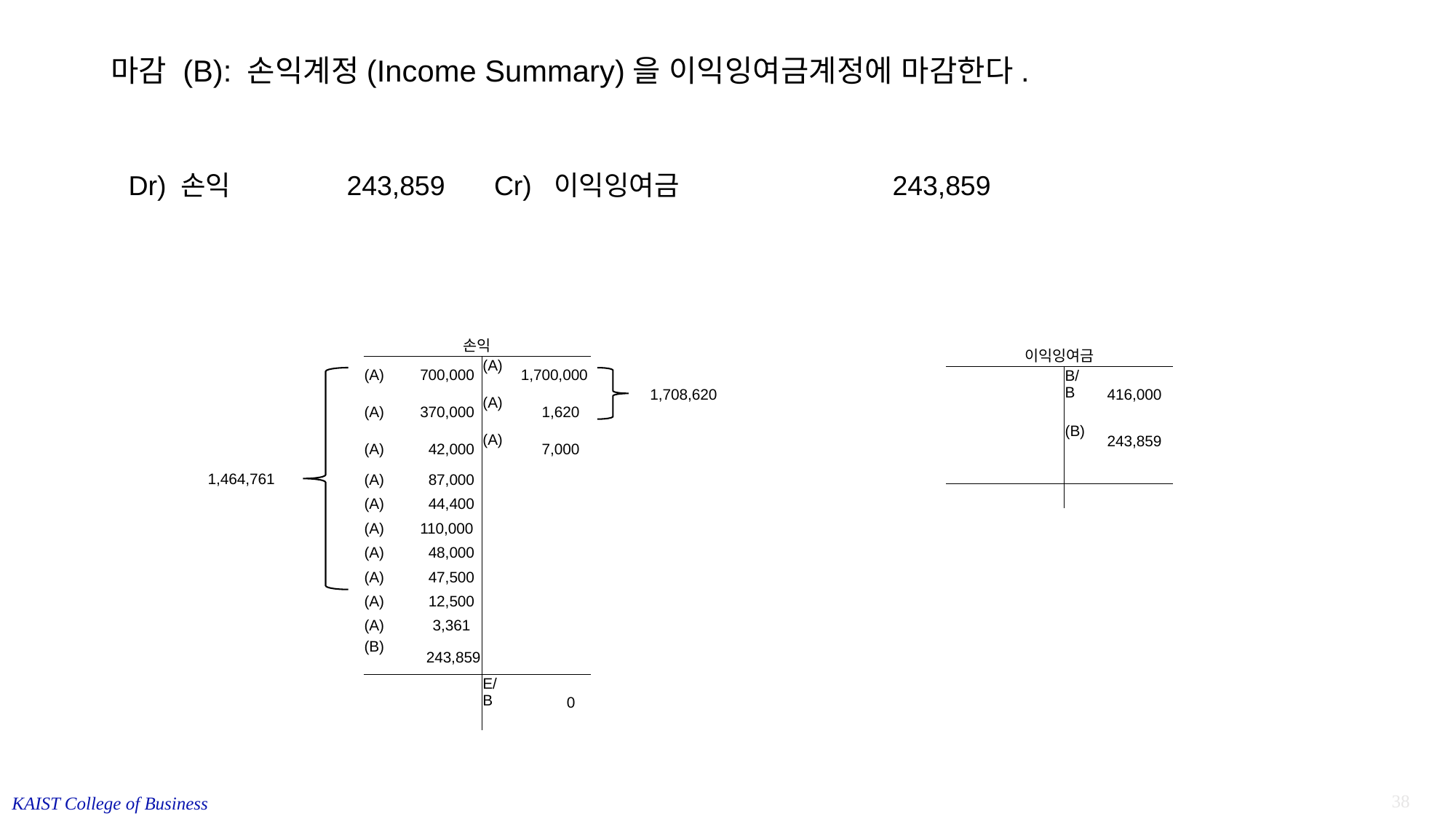

# 마감 (B): 손익계정(Income Summary)을 이익잉여금계정에 마감한다.
Dr) 손익		243,859	     Cr)  이익잉여금		243,859
| 손익 |  |  |  |
| --- | --- | --- | --- |
| (A) | 700,000 | (A) | 1,700,000 |
| (A) | 370,000 | (A) | 1,620 |
| (A) | 42,000 | (A) | 7,000 |
| (A) | 87,000 |  |  |
| (A) | 44,400 |  |  |
| (A) | 110,000 |  |  |
| (A) | 48,000 |  |  |
| (A) | 47,500 |  |  |
| (A) | 12,500 |  |  |
| (A) | 3,361 |  |  |
| (B) | 243,859 |  |  |
|  |  | E/B | 0 |
| 이익잉여금 |  |  |  |
| --- | --- | --- | --- |
|  |  | B/B | 416,000 |
|  |  | (B) | 243,859 |
|  |  |  |  |
|  |  |  |  |

1,708,620
1,464,761